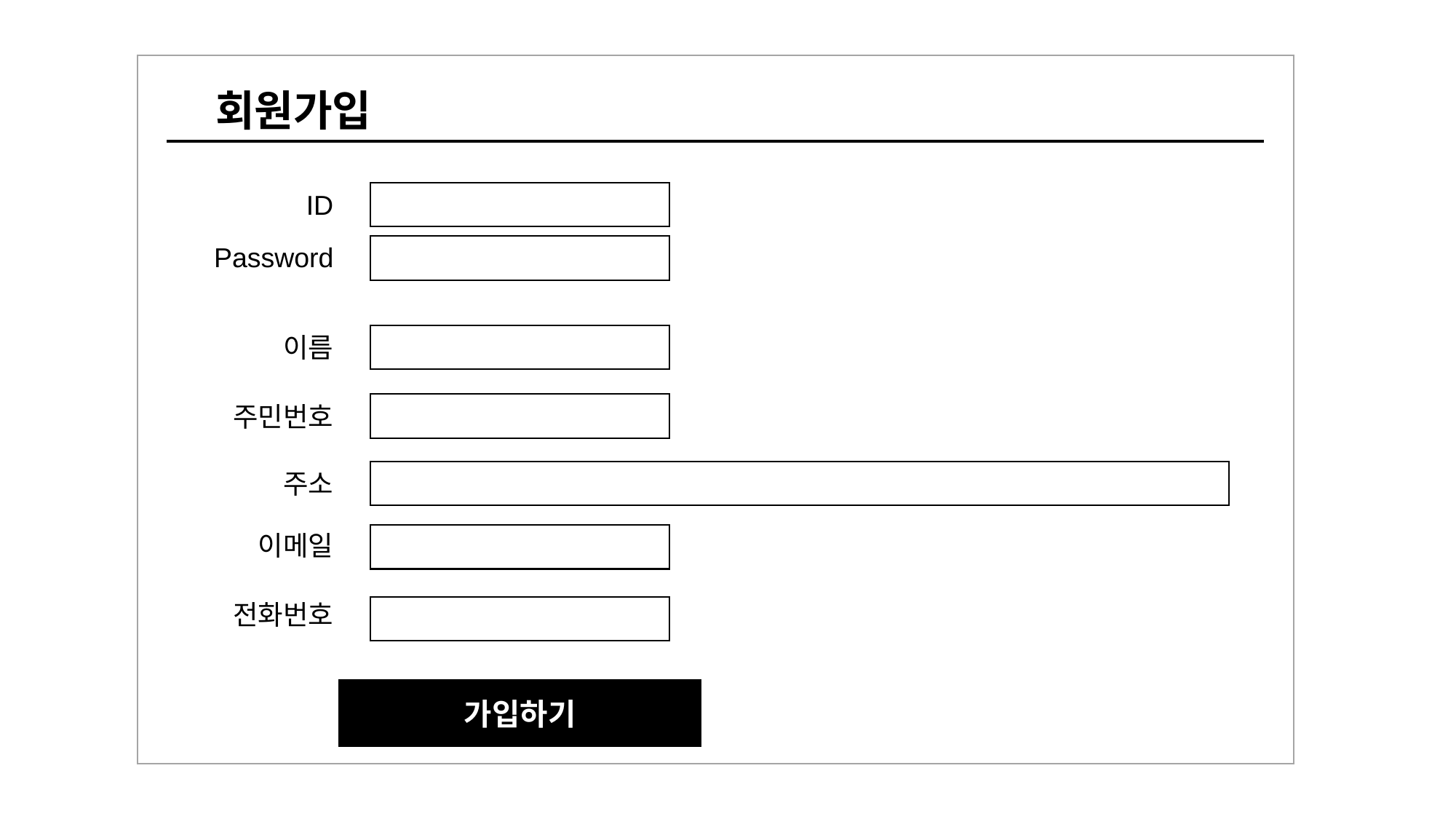

회원가입
ID

Password

이름

주민번호

주소

이메일

전화번호

가입하기